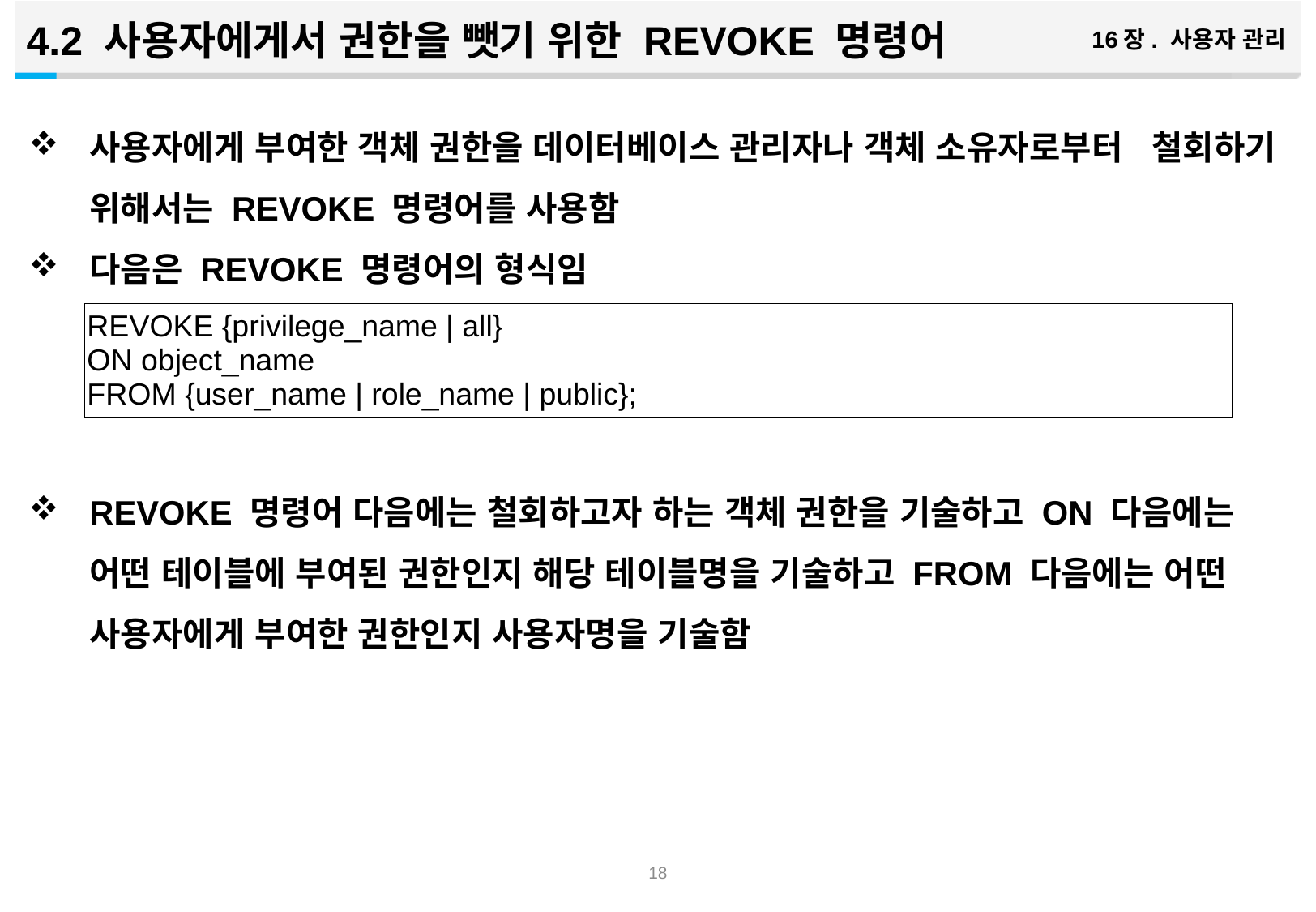

4.2 사용자에게서 권한을 뺏기 위한 REVOKE 명령어
16장. 사용자 관리
사용자에게 부여한 객체 권한을 데이터베이스 관리자나 객체 소유자로부터   철회하기 위해서는 REVOKE 명령어를 사용함
다음은 REVOKE 명령어의 형식임

REVOKE 명령어 다음에는 철회하고자 하는 객체 권한을 기술하고 ON 다음에는 어떤 테이블에 부여된 권한인지 해당 테이블명을 기술하고 FROM 다음에는 어떤 사용자에게 부여한 권한인지 사용자명을 기술함
| REVOKE {privilege\_name | all} ON object\_name FROM {user\_name | role\_name | public}; |
| --- |
18